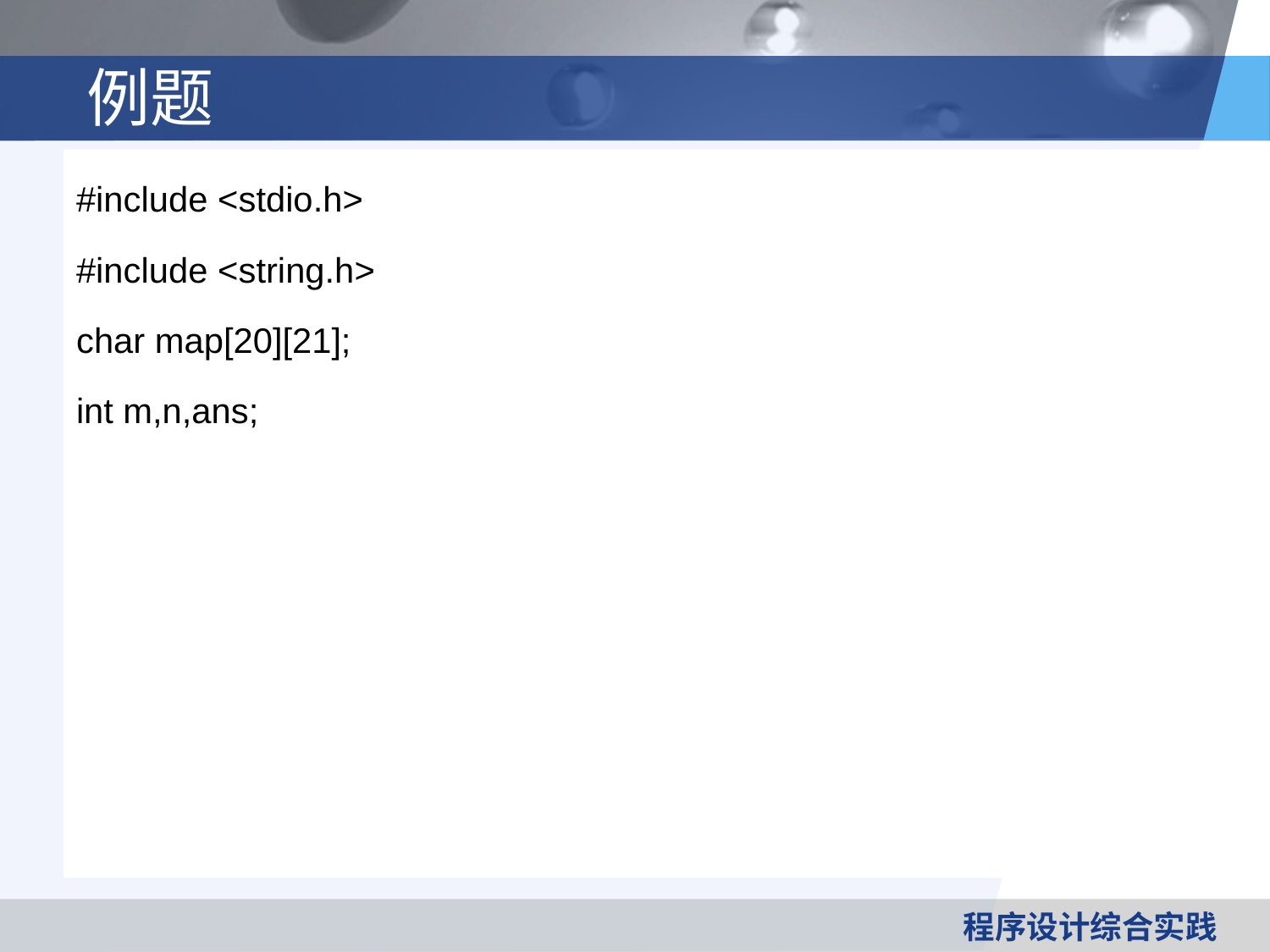

# 例题
#include <stdio.h>
#include <string.h>
char map[20][21];
int m,n,ans;